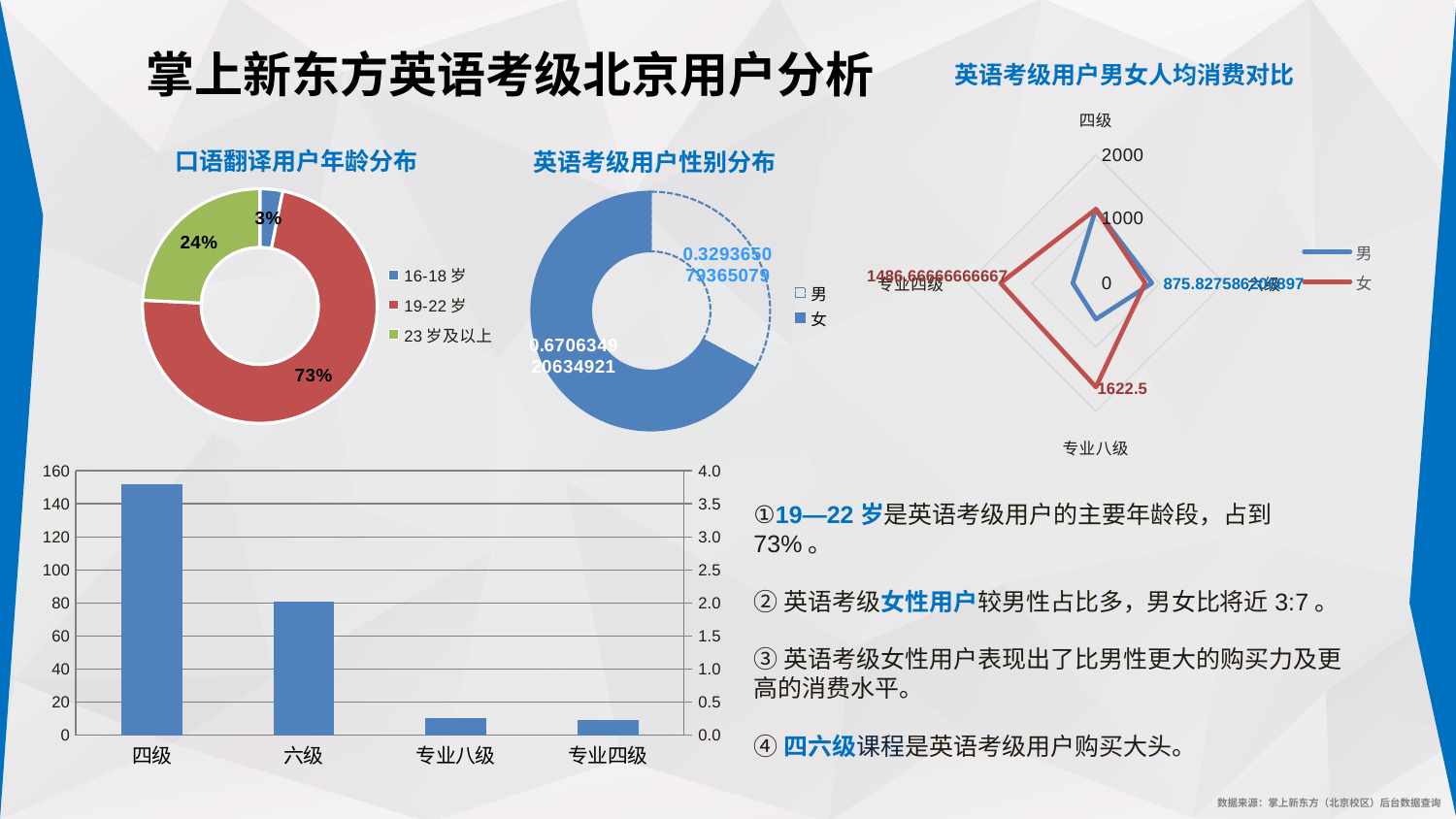

### Chart: 英语考级用户男女人均消费对比

| Category | 男 | 女 |
|---|---|---|
| 四级 | 1158.57142857143 | 1153.4854368932 |
| 六级 | 875.827586206897 | 770.365384615385 |
| 专业八级 | 565.0 | 1622.5 |
| 专业四级 | 360.0 | 1486.66666666667 |
掌上新东方英语考级北京用户分析

### Chart: 口语翻译用户年龄分布

| Category |  |
|---|---|
| 16-18岁 | 0.0315789473684211 |
| 19-22岁 | 0.726315789473684 |
| 23岁及以上 | 0.242105263157895 |

### Chart: 英语考级用户性别分布

| Category | 548 833 |
|---|---|
| 男 | 0.329365079365079 |
| 女 | 0.670634920634921 |

### Chart

| Category | 频率 | 百分比 |
|---|---|---|
| 四级 | 152.0 | 3.3883192153366 |
| 六级 | 81.0 | 1.80561747659385 |
| 专业八级 | 10.0 | 0.222915737851092 |
| 专业四级 | 9.0 | 0.200624164065983 |
①19—22岁是英语考级用户的主要年龄段，占到73%。

②英语考级女性用户较男性占比多，男女比将近3:7。

③英语考级女性用户表现出了比男性更大的购买力及更高的消费水平。

④四六级课程是英语考级用户购买大头。